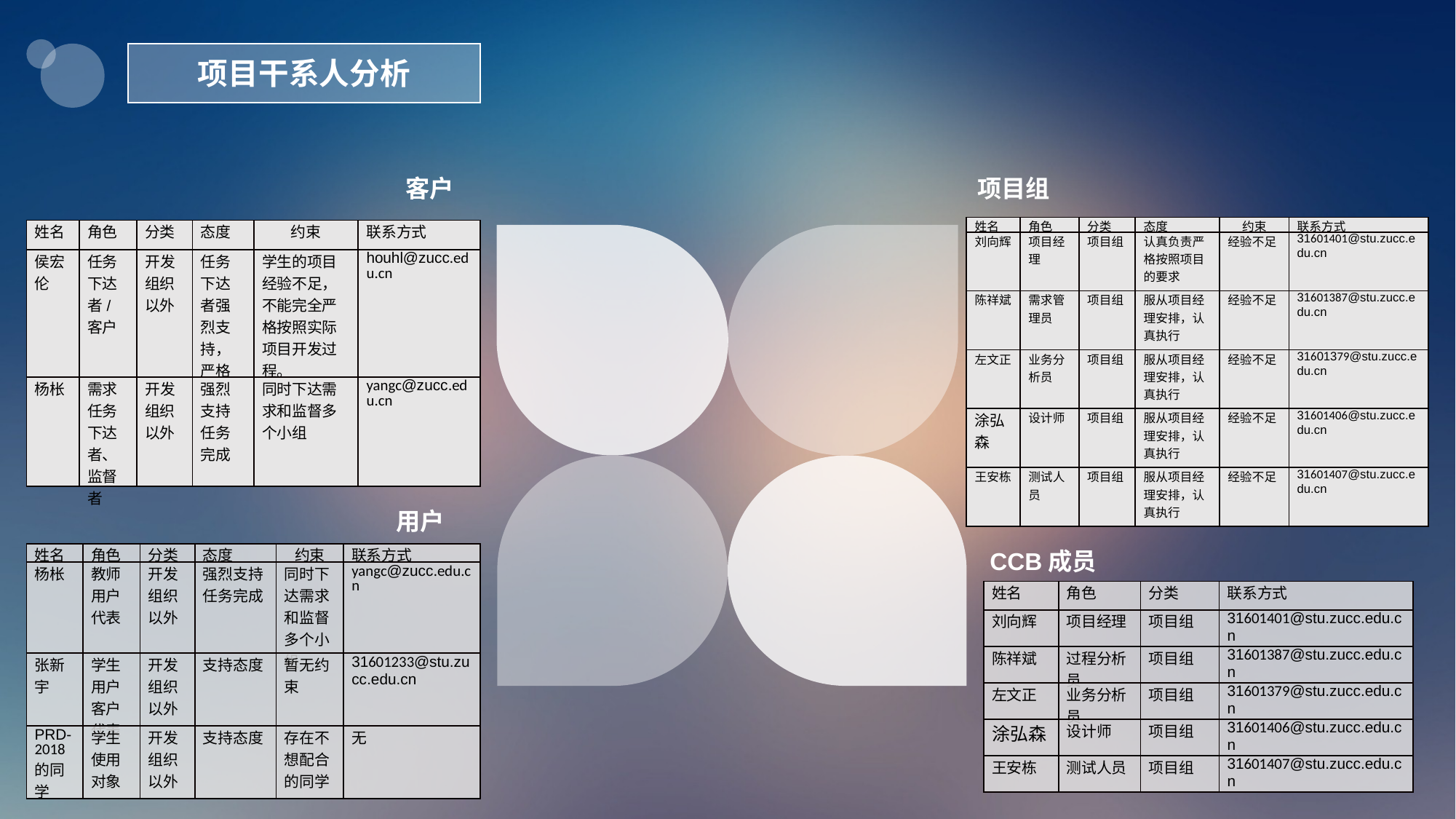

项目干系人分析
客户
项目组
| 姓名 | 角色 | 分类 | 态度 | 约束 | 联系方式 |
| --- | --- | --- | --- | --- | --- |
| 刘向辉 | 项目经理 | 项目组 | 认真负责严格按照项目的要求 | 经验不足 | 31601401@stu.zucc.edu.cn |
| 陈祥斌 | 需求管理员 | 项目组 | 服从项目经理安排，认真执行 | 经验不足 | 31601387@stu.zucc.edu.cn |
| 左文正 | 业务分析员 | 项目组 | 服从项目经理安排，认真执行 | 经验不足 | 31601379@stu.zucc.edu.cn |
| 涂弘森 | 设计师 | 项目组 | 服从项目经理安排，认真执行 | 经验不足 | 31601406@stu.zucc.edu.cn |
| 王安栋 | 测试人员 | 项目组 | 服从项目经理安排，认真执行 | 经验不足 | 31601407@stu.zucc.edu.cn |
| 姓名 | 角色 | 分类 | 态度 | 约束 | 联系方式 |
| --- | --- | --- | --- | --- | --- |
| 侯宏伦 | 任务下达者/客户 | 开发组织以外 | 任务下达者强烈支持，严格约束 | 学生的项目经验不足，不能完全严格按照实际项目开发过程。 | houhl@zucc.edu.cn |
| 杨枨 | 需求任务下达者、监督者 | 开发组织以外 | 强烈支持任务完成 | 同时下达需求和监督多个小组 | yangc@zucc.edu.cn |

用户
CCB成员
| 姓名 | 角色 | 分类 | 态度 | 约束 | 联系方式 |
| --- | --- | --- | --- | --- | --- |
| 杨枨 | 教师用户代表 | 开发组织以外 | 强烈支持任务完成 | 同时下达需求和监督多个小组 | yangc@zucc.edu.cn |
| 张新宇 | 学生用户客户代表 | 开发组织以外 | 支持态度 | 暂无约束 | 31601233@stu.zucc.edu.cn |
| PRD-2018的同学 | 学生使用对象 | 开发组织以外 | 支持态度 | 存在不想配合的同学 | 无 |
| 姓名 | 角色 | 分类 | 联系方式 |
| --- | --- | --- | --- |
| 刘向辉 | 项目经理 | 项目组 | 31601401@stu.zucc.edu.cn |
| 陈祥斌 | 过程分析员 | 项目组 | 31601387@stu.zucc.edu.cn |
| 左文正 | 业务分析员 | 项目组 | 31601379@stu.zucc.edu.cn |
| 涂弘森 | 设计师 | 项目组 | 31601406@stu.zucc.edu.cn |
| 王安栋 | 测试人员 | 项目组 | 31601407@stu.zucc.edu.cn |